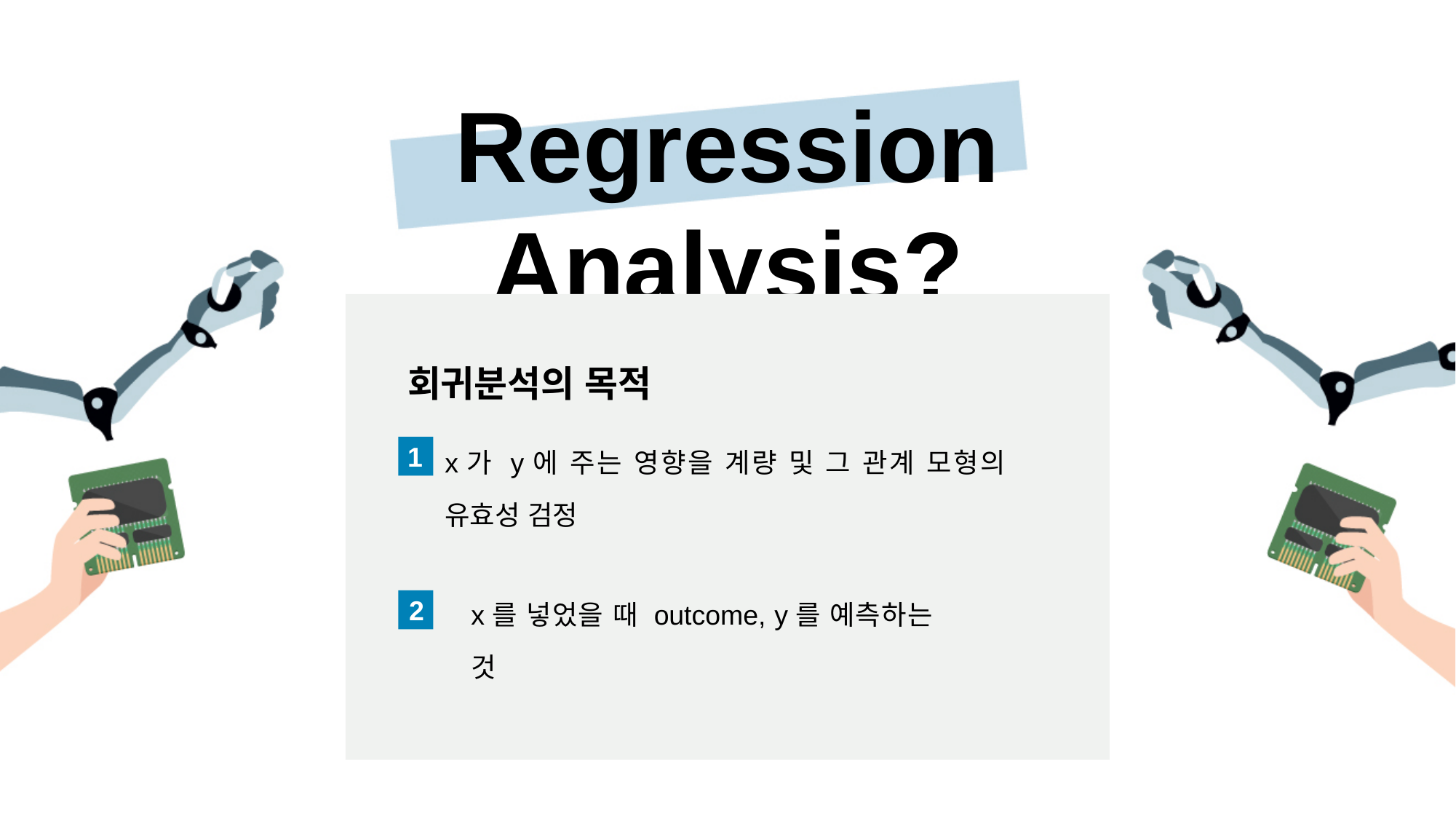

Regression Analysis?

회귀분석의 목적
x가 y에 주는 영향을 계량 및 그 관계 모형의 유효성 검정
1

x를 넣었을 때 outcome, y를 예측하는 것
2